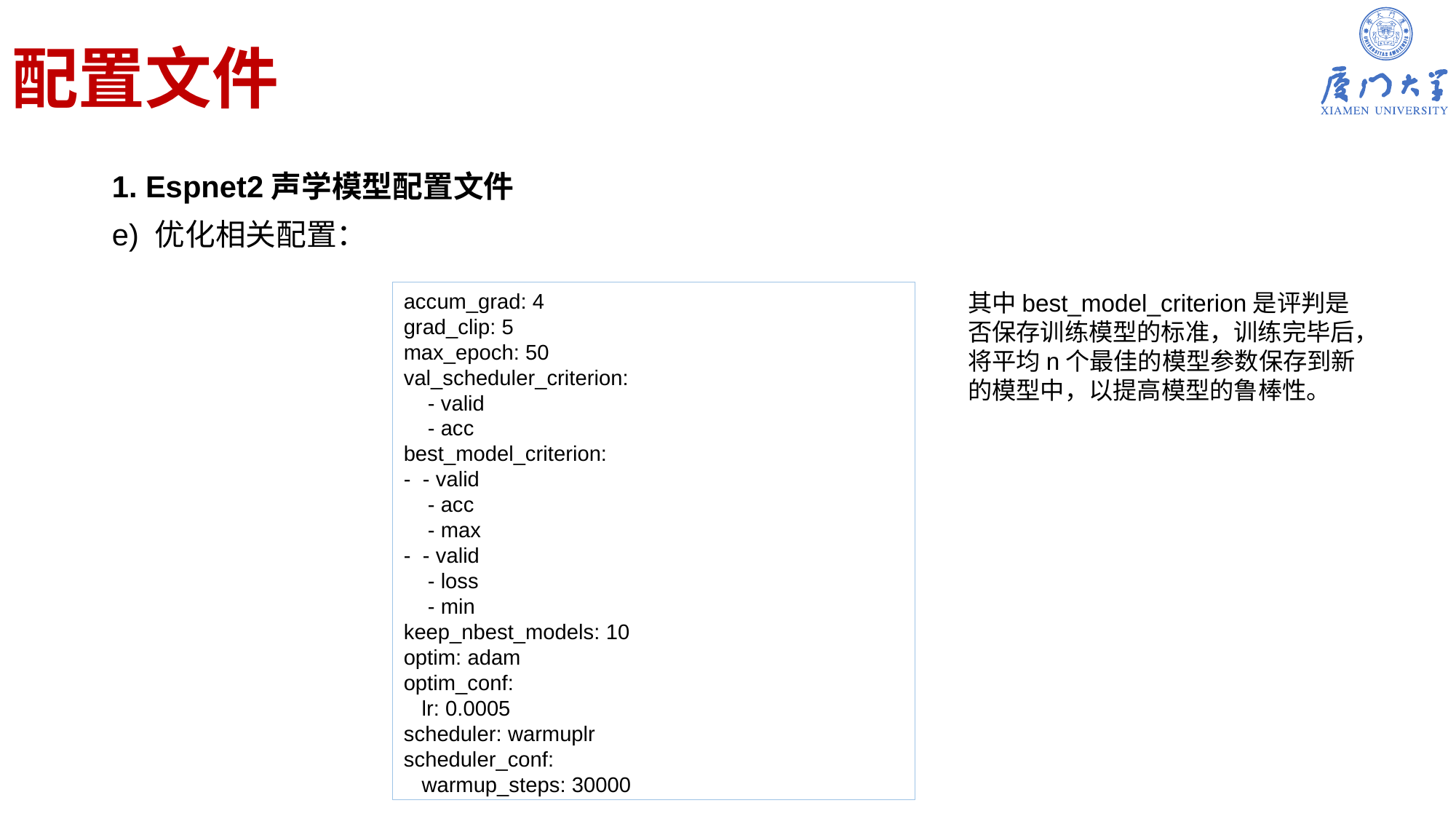

# 配置文件
1. Espnet2声学模型配置文件
e) 优化相关配置：
accum_grad: 4
grad_clip: 5
max_epoch: 50
val_scheduler_criterion:
    - valid
    - acc
best_model_criterion:
-  - valid
    - acc
    - max
-  - valid
    - loss
    - min
keep_nbest_models: 10
optim: adam
optim_conf:
   lr: 0.0005
scheduler: warmuplr
scheduler_conf:
   warmup_steps: 30000
其中best_model_criterion是评判是否保存训练模型的标准，训练完毕后，将平均n个最佳的模型参数保存到新的模型中，以提高模型的鲁棒性。